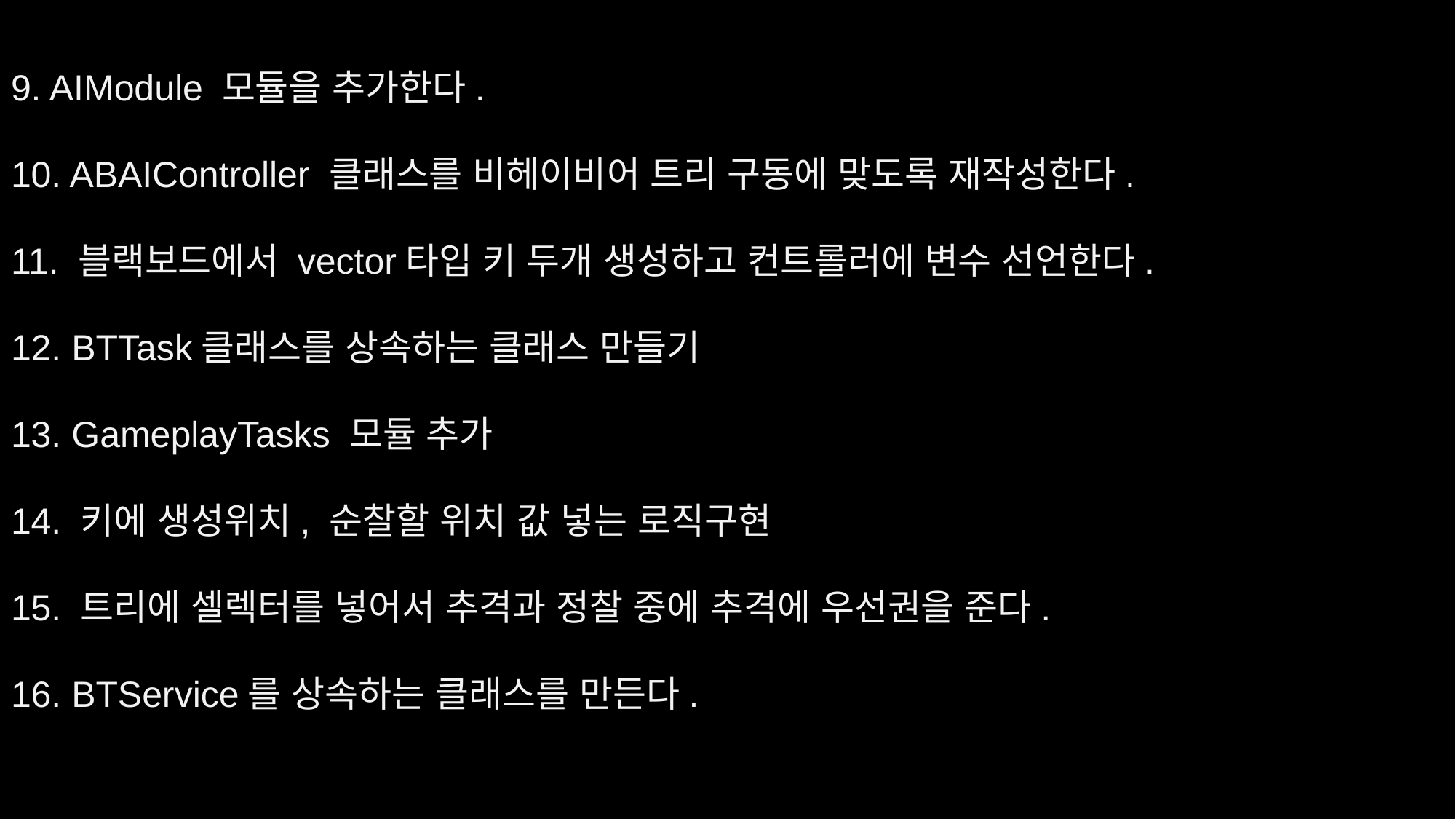

# 9. AIModule 모듈을 추가한다.
10. ABAIController 클래스를 비헤이비어 트리 구동에 맞도록 재작성한다.
11. 블랙보드에서 vector타입 키 두개 생성하고 컨트롤러에 변수 선언한다.
12. BTTask클래스를 상속하는 클래스 만들기
13. GameplayTasks 모듈 추가
14. 키에 생성위치, 순찰할 위치 값 넣는 로직구현
15. 트리에 셀렉터를 넣어서 추격과 정찰 중에 추격에 우선권을 준다.
16. BTService를 상속하는 클래스를 만든다.